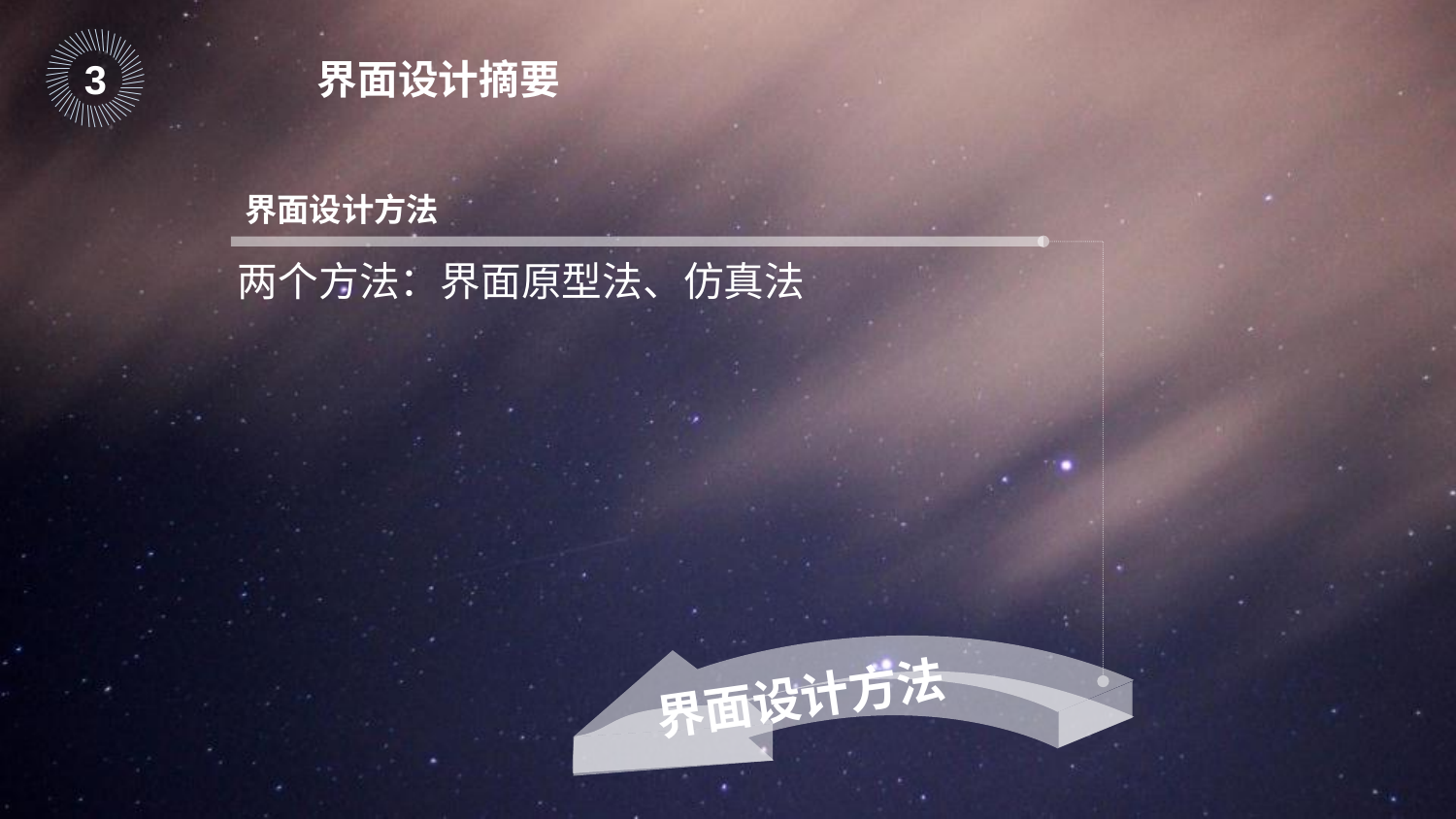

｜
｜
｜
｜
｜
｜
｜
｜
｜
｜
｜
｜
｜
｜
｜
｜
｜
｜
｜
｜
｜
｜
｜
｜
｜
｜
｜
｜
｜
｜
｜
｜
｜
｜
｜
｜
｜
｜
｜
｜
｜
｜
｜
｜
｜
｜
3
界面设计摘要
界面设计方法

两个方法：界面原型法、仿真法

界面设计方法